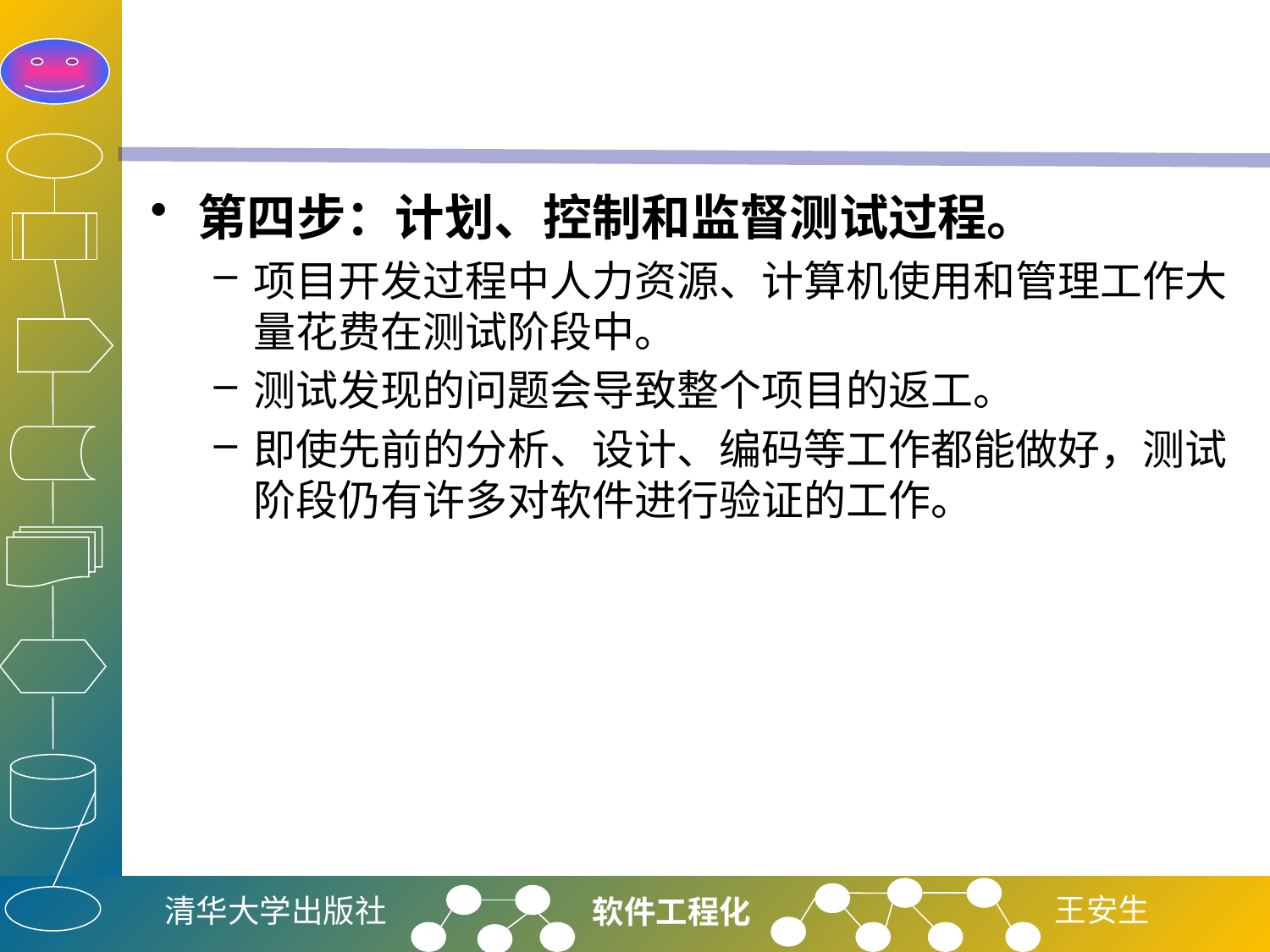

#
第四步：计划、控制和监督测试过程。
项目开发过程中人力资源、计算机使用和管理工作大量花费在测试阶段中。
测试发现的问题会导致整个项目的返工。
即使先前的分析、设计、编码等工作都能做好，测试阶段仍有许多对软件进行验证的工作。